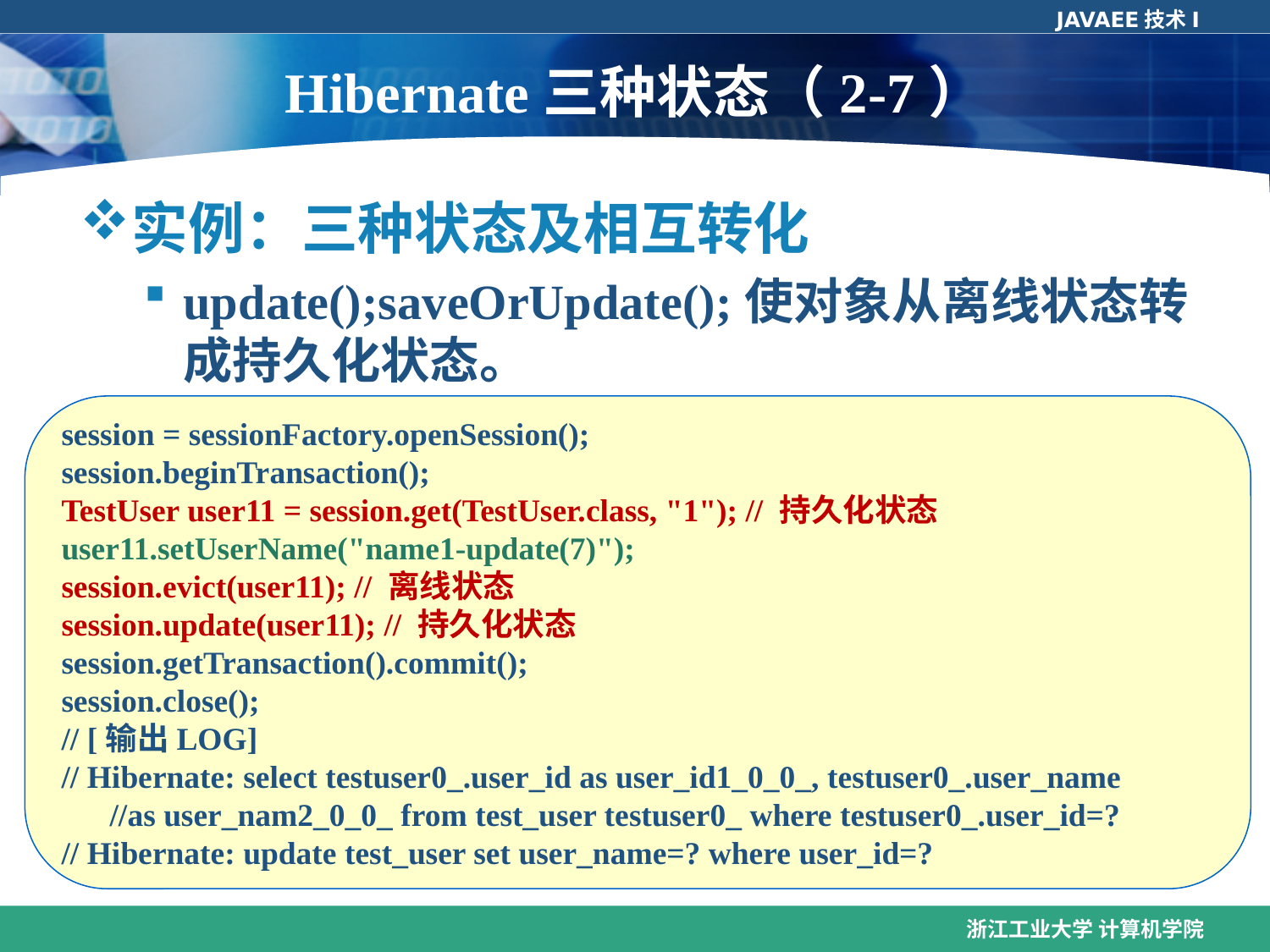

# Hibernate三种状态（2-7）
实例：三种状态及相互转化
update();saveOrUpdate();使对象从离线状态转成持久化状态。
session = sessionFactory.openSession();
session.beginTransaction();
TestUser user11 = session.get(TestUser.class, "1"); // 持久化状态
user11.setUserName("name1-update(7)");
session.evict(user11); // 离线状态
session.update(user11); // 持久化状态
session.getTransaction().commit();
session.close();
// [输出LOG]
// Hibernate: select testuser0_.user_id as user_id1_0_0_, testuser0_.user_name
      //as user_nam2_0_0_ from test_user testuser0_ where testuser0_.user_id=?
// Hibernate: update test_user set user_name=? where user_id=?